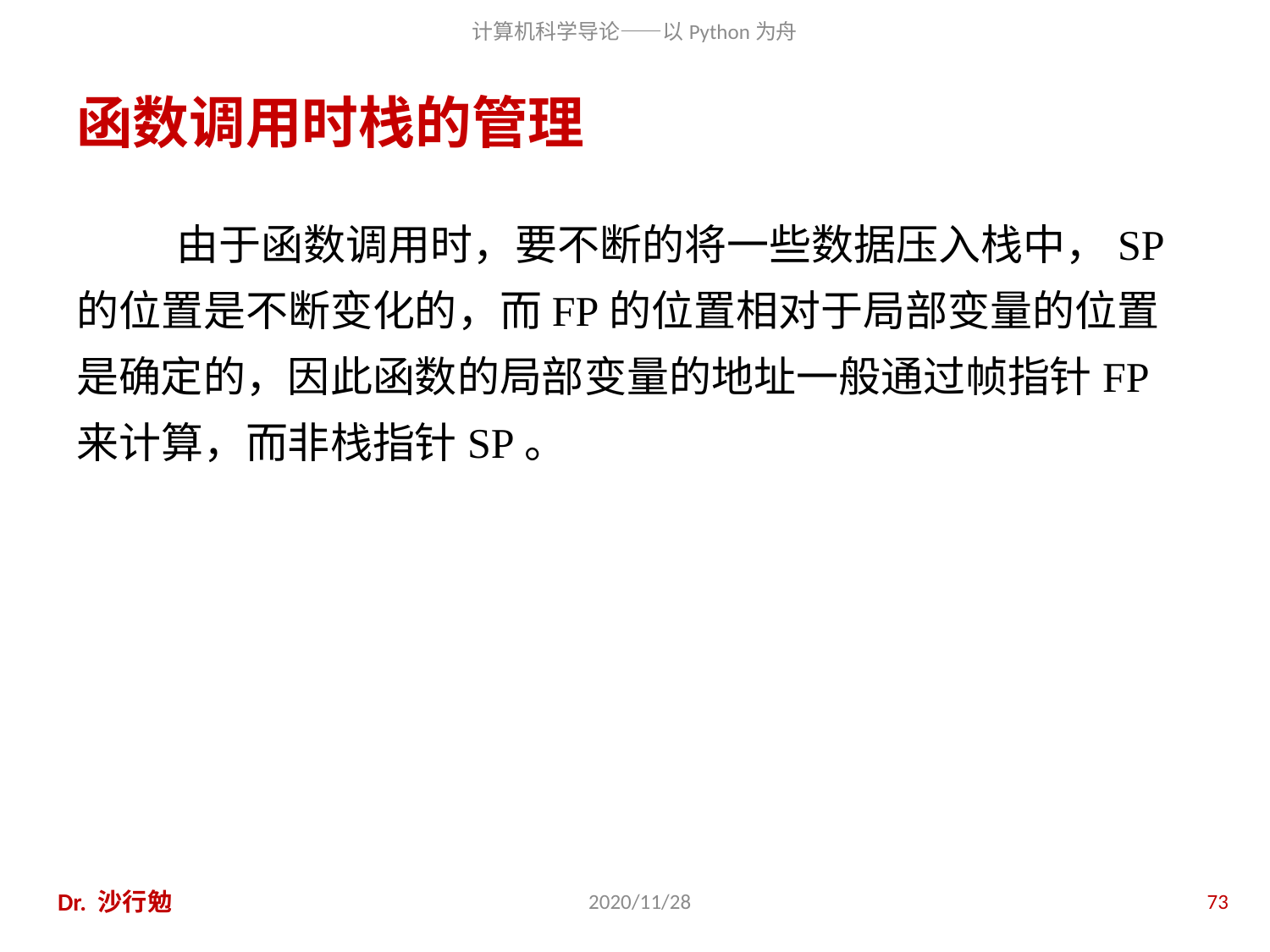

# 函数调用时栈的管理
由于函数调用时，要不断的将一些数据压入栈中，SP的位置是不断变化的，而FP的位置相对于局部变量的位置是确定的，因此函数的局部变量的地址一般通过帧指针FP来计算，而非栈指针SP。
Dr. 沙行勉
2020/11/28
73